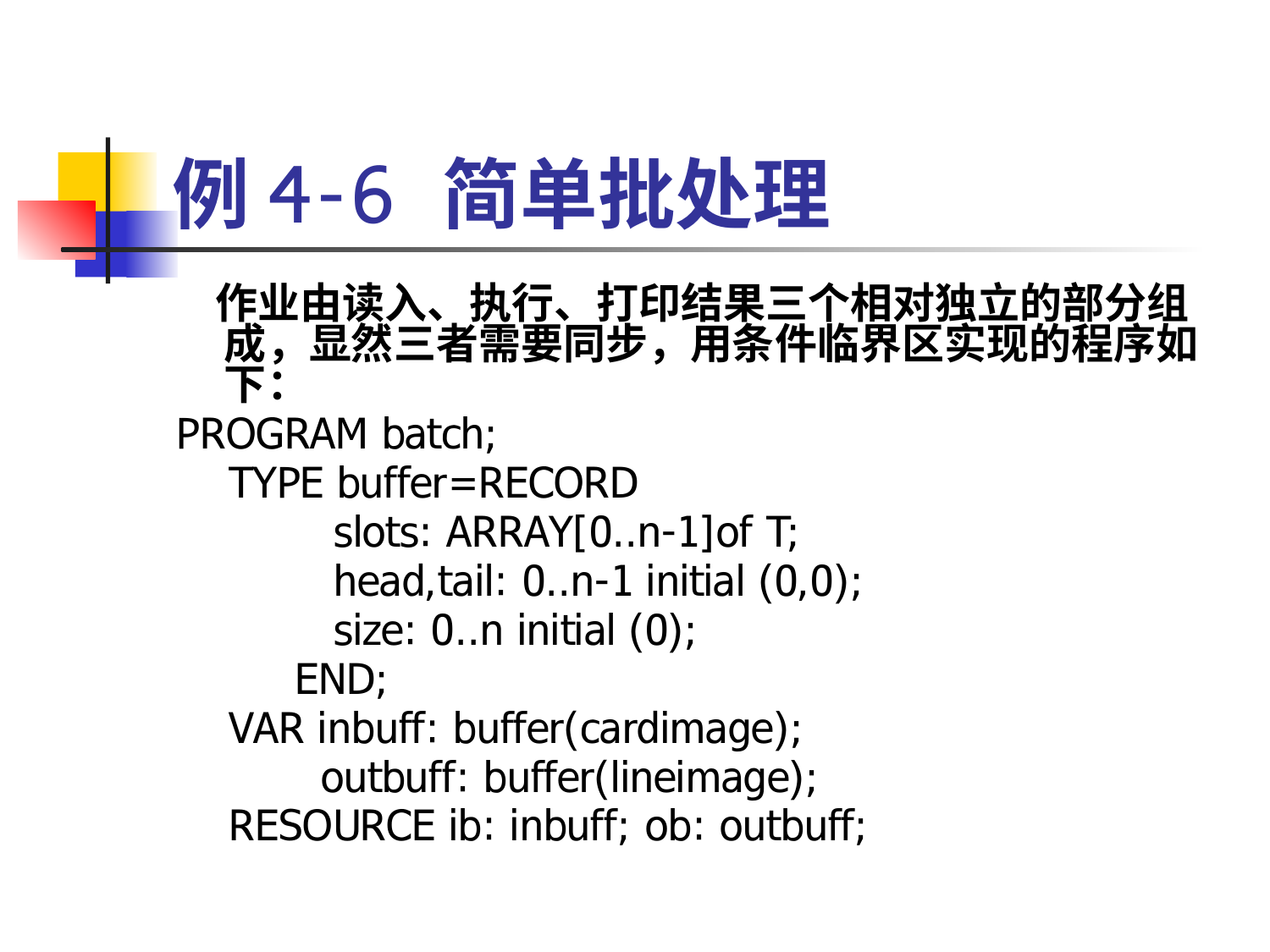

# 例4-6 简单批处理
   作业由读入、执行、打印结果三个相对独立的部分组成，显然三者需要同步，用条件临界区实现的程序如下：
PROGRAM batch;
    TYPE buffer=RECORD
            slots: ARRAY[0..n-1]of T;
            head,tail: 0..n-1 initial (0,0);
            size: 0..n initial (0);
         END;
    VAR inbuff: buffer(cardimage);
           outbuff: buffer(lineimage);
    RESOURCE ib: inbuff; ob: outbuff;